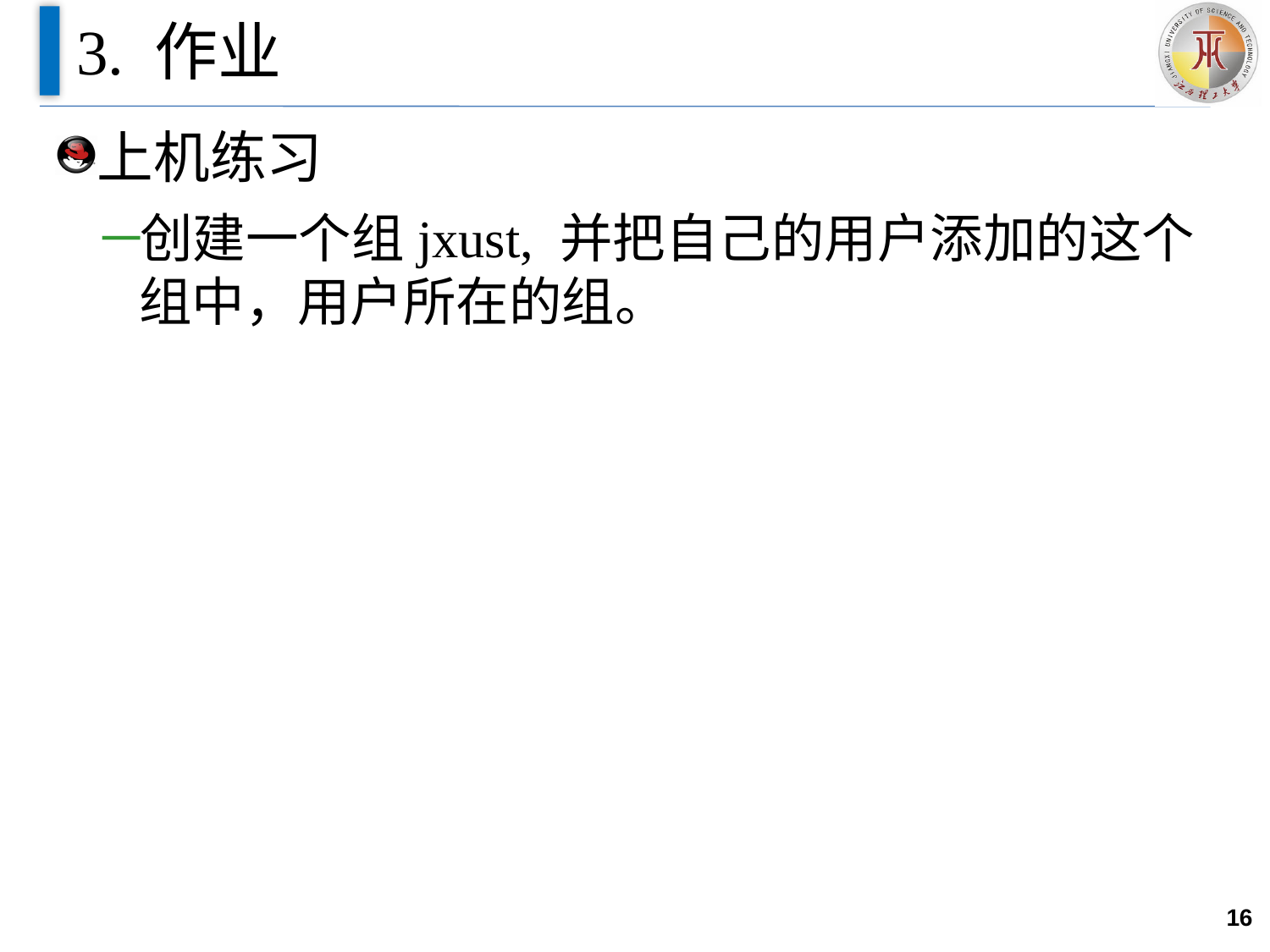

# 3. 作业
上机练习
创建一个组jxust, 并把自己的用户添加的这个组中，用户所在的组。
16